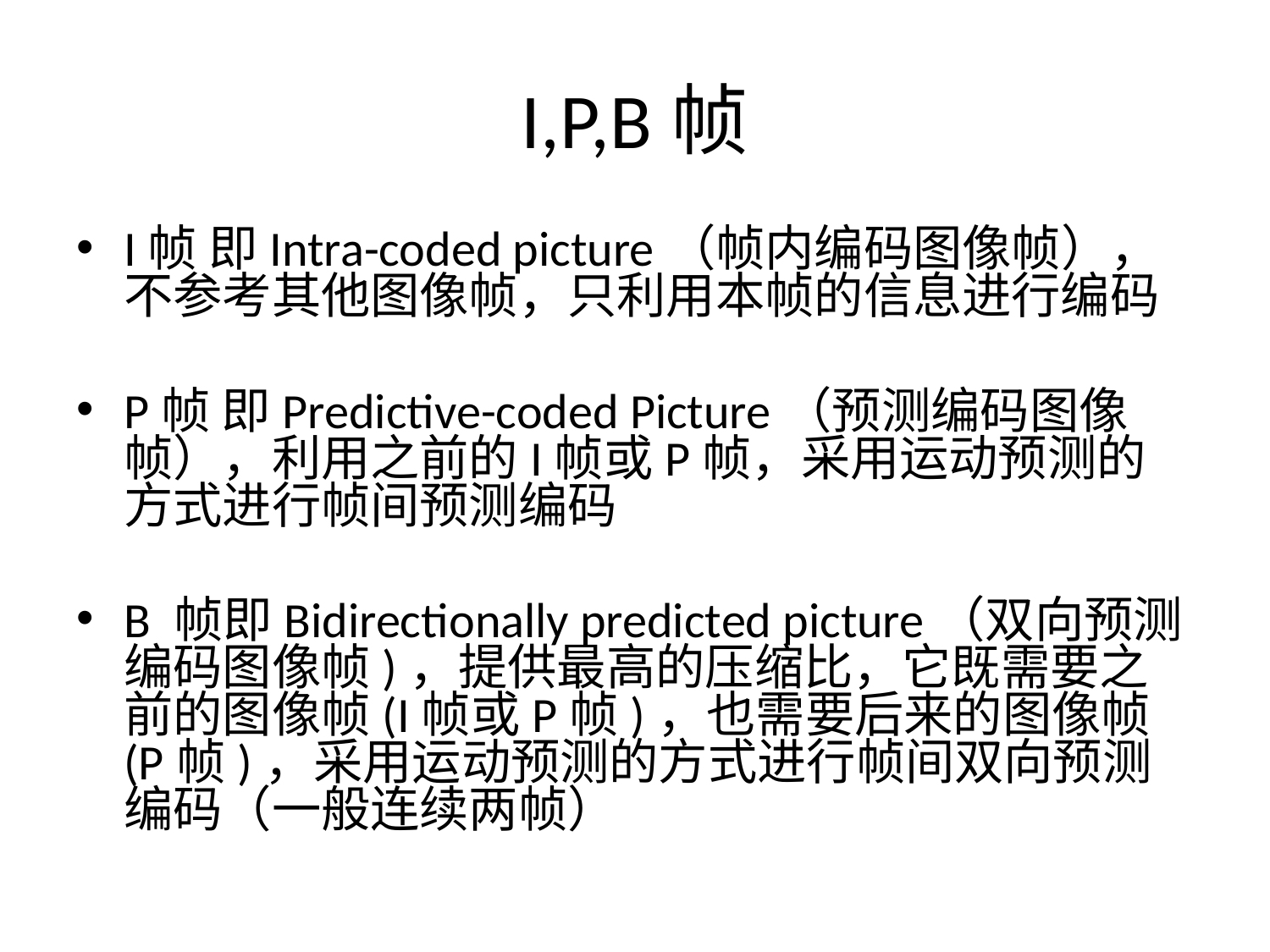

# I,P,B帧
I帧 即Intra-coded picture（帧内编码图像帧），不参考其他图像帧，只利用本帧的信息进行编码

P帧 即Predictive-coded Picture（预测编码图像帧），利用之前的I帧或P帧，采用运动预测的方式进行帧间预测编码

B 帧即Bidirectionally predicted picture（双向预测编码图像帧)，提供最高的压缩比，它既需要之前的图像帧(I帧或P帧)，也需要后来的图像帧(P帧)，采用运动预测的方式进行帧间双向预测编码（一般连续两帧）